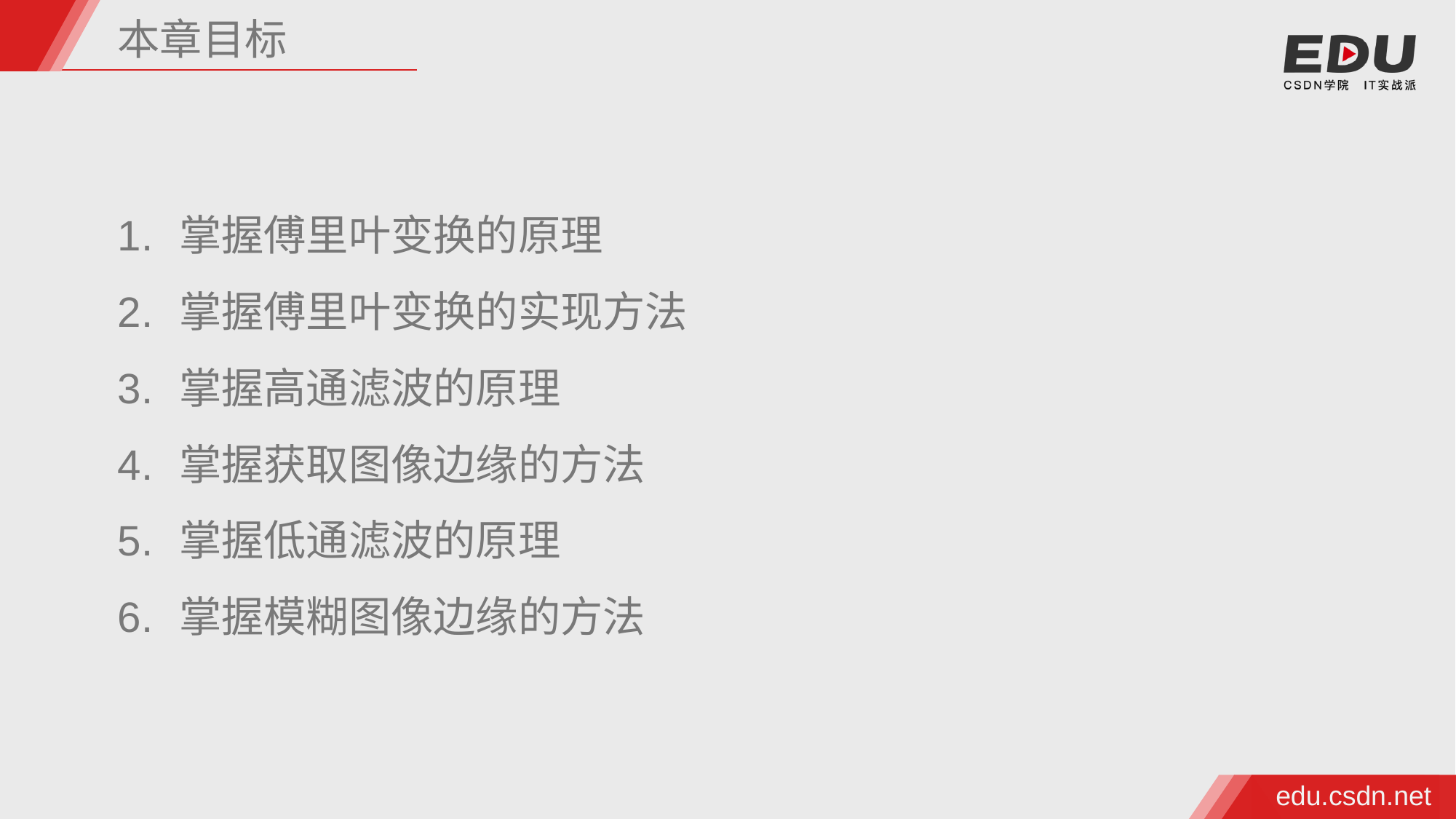

本章目标
掌握傅里叶变换的原理
掌握傅里叶变换的实现方法
掌握高通滤波的原理
掌握获取图像边缘的方法
掌握低通滤波的原理
掌握模糊图像边缘的方法